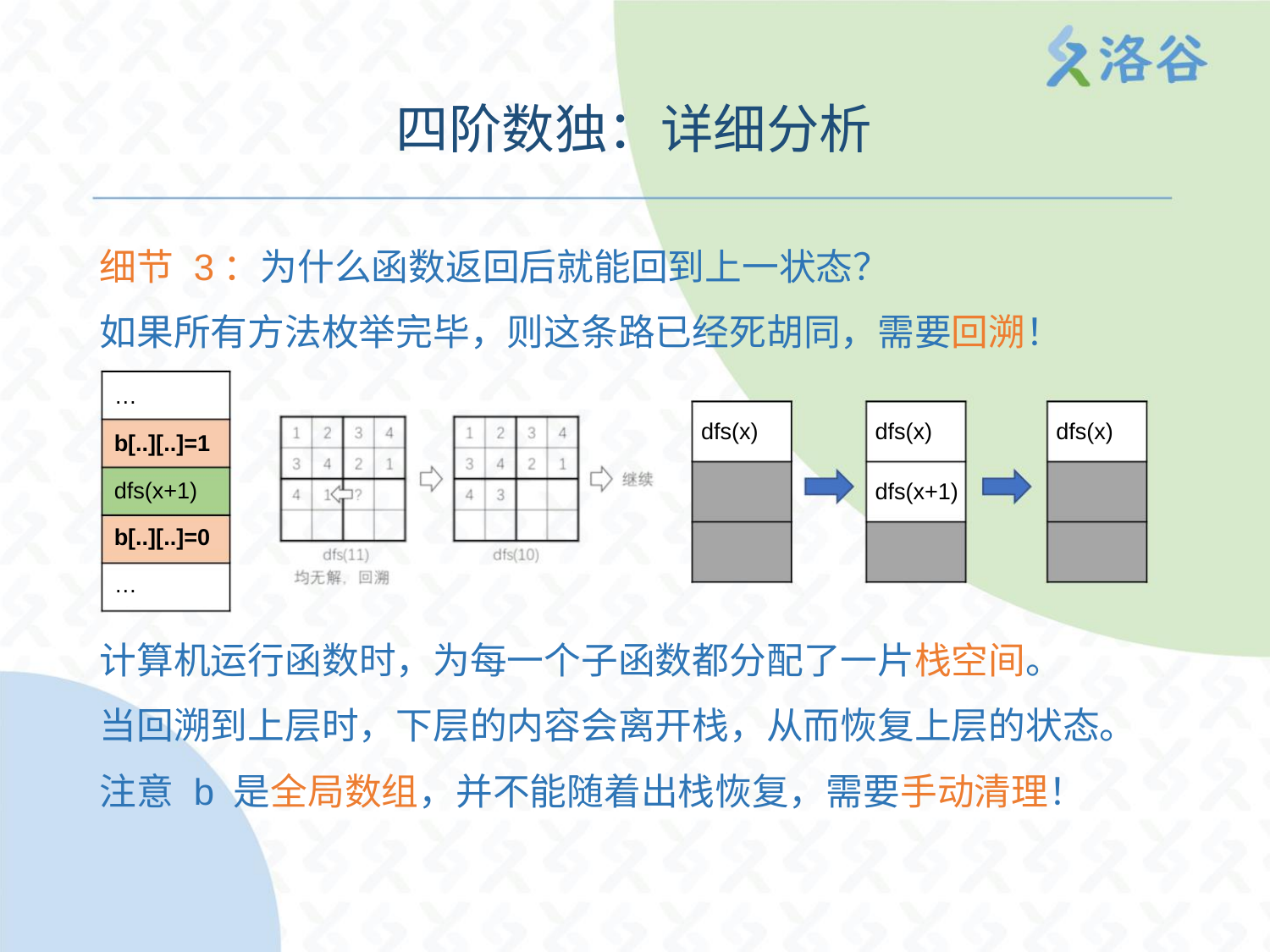

四阶数独：详细分析
细节 3：为什么函数返回后就能回到上一状态？
如果所有方法枚举完毕，则这条路已经死胡同，需要回溯！
…
dfs(x)
dfs(x)
dfs(x)
b[..][..]=1
dfs(x+1)
b[..][..]=0
…
dfs(x+1)
计算机运行函数时，为每一个子函数都分配了一片栈空间。
当回溯到上层时，下层的内容会离开栈，从而恢复上层的状态。
注意 b 是全局数组，并不能随着出栈恢复，需要手动清理！